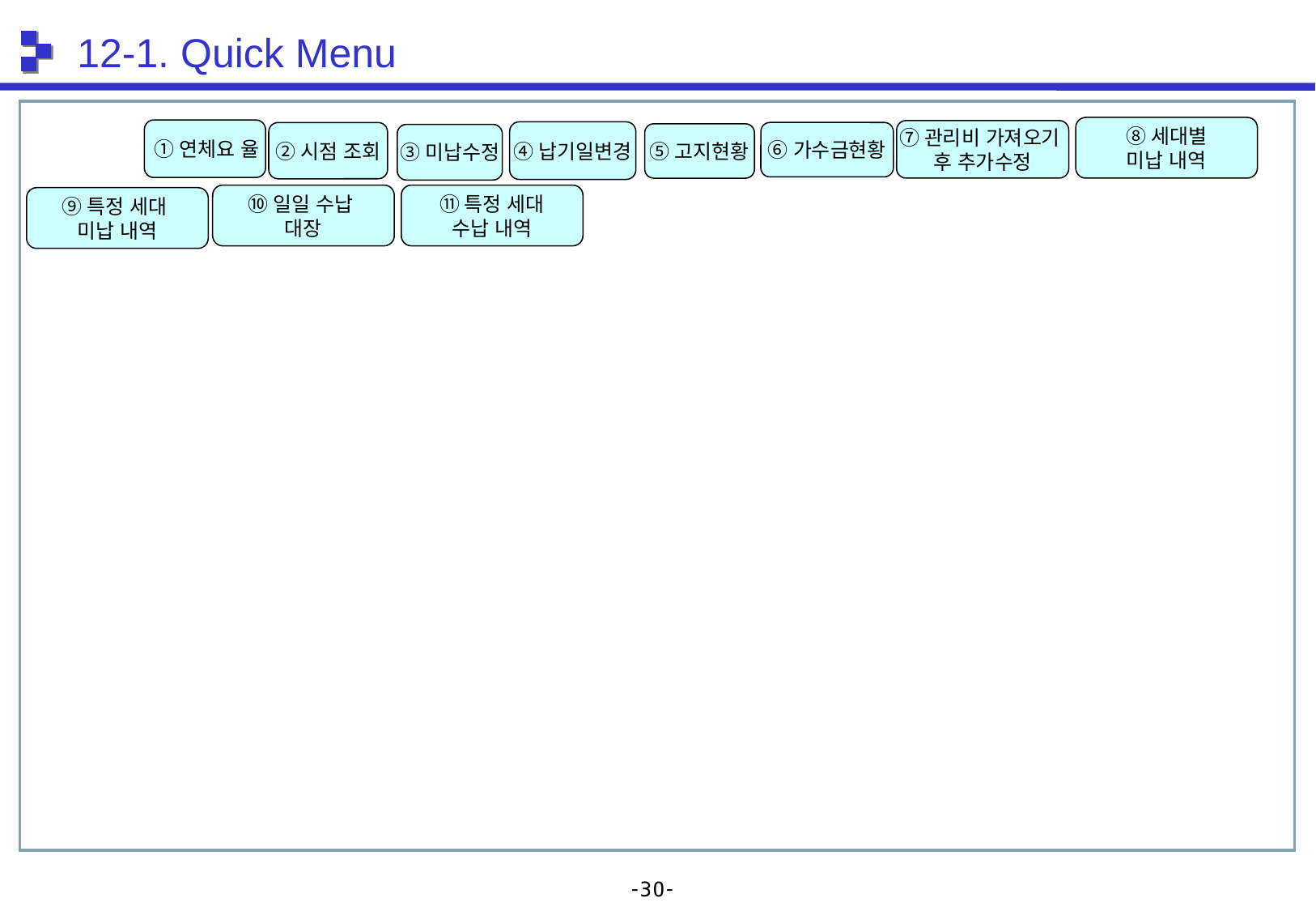

12-1. Quick Menu

⑧세대별
미납 내역
 ①연체요 율
⑦관리비 가져오기
후 추가수정
④납기일변경
②시점 조회
⑥가수금현황
⑤고지현황
③미납수정
⑩일일 수납
대장
⑪특정 세대
수납 내역
⑨특정 세대
미납 내역